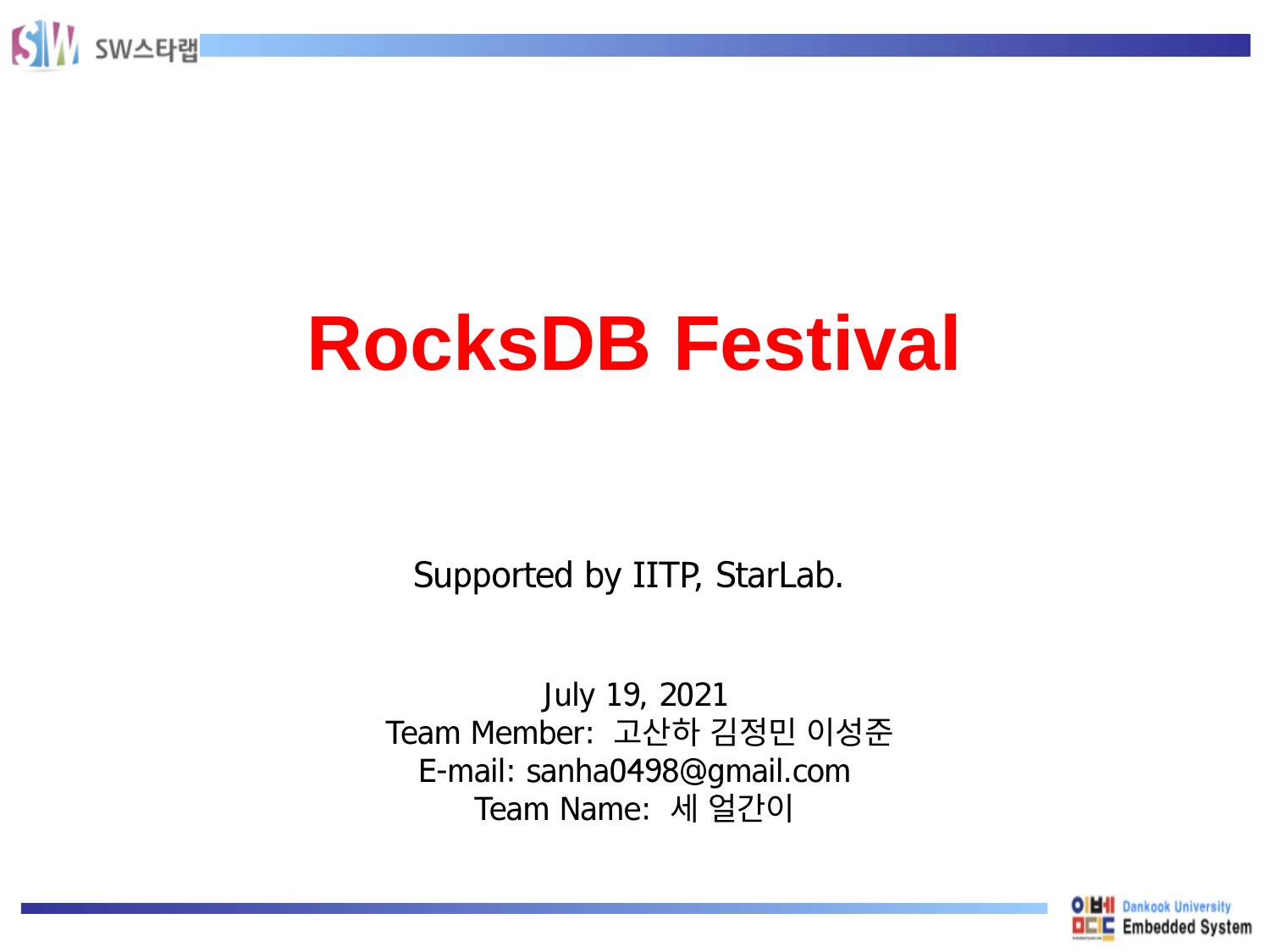

# RocksDB Festival
Supported by IITP, StarLab.

July 19, 2021
 Team Member: 고산하 김정민 이성준
E-mail: sanha0498@gmail.com
Team Name: 세 얼간이